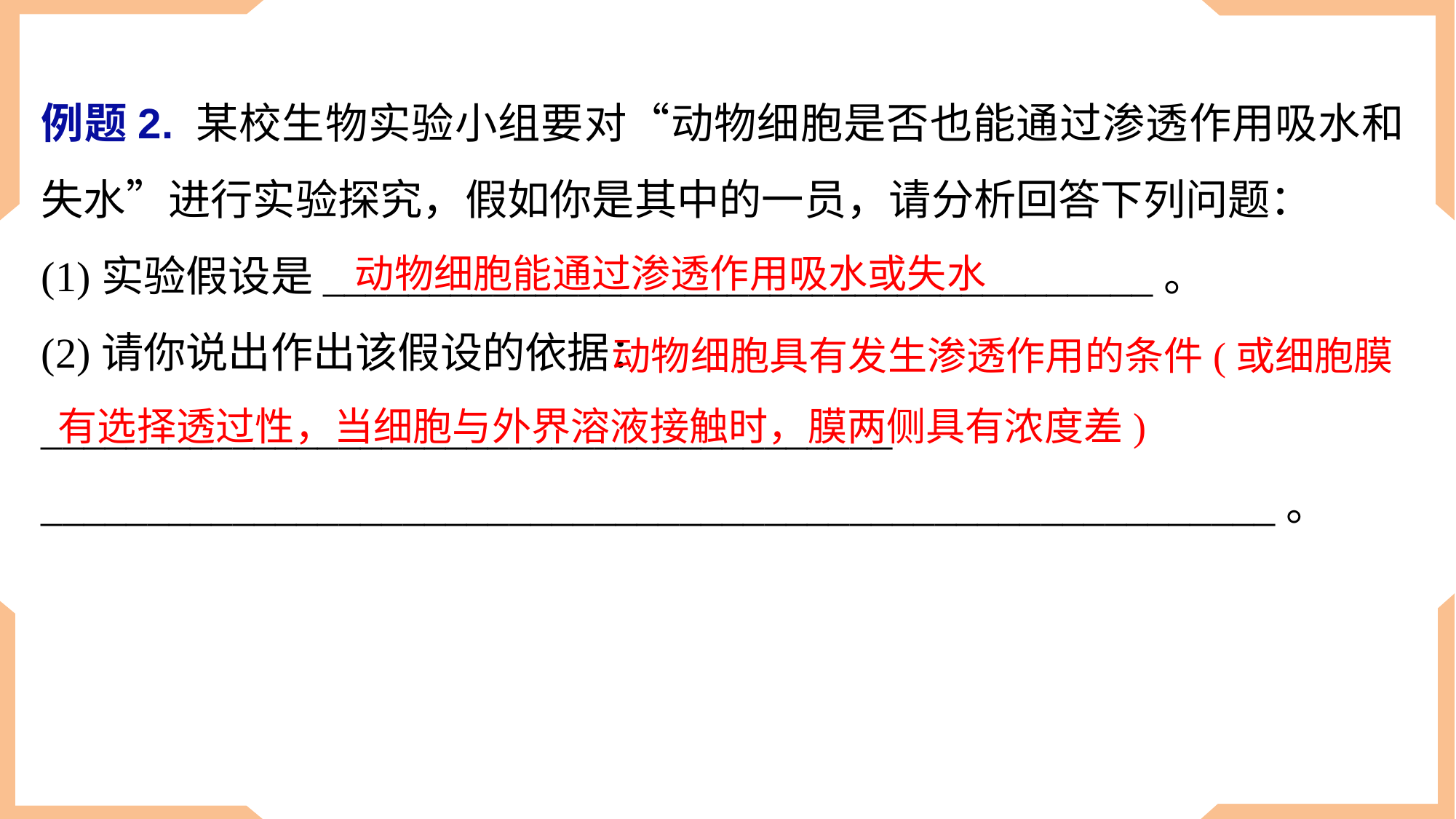

例题2. 某校生物实验小组要对“动物细胞是否也能通过渗透作用吸水和失水”进行实验探究，假如你是其中的一员，请分析回答下列问题：
(1)实验假设是_______________________________________。
(2)请你说出作出该假设的依据：
________________________________________
__________________________________________________________。
动物细胞能通过渗透作用吸水或失水
    动物细胞具有发生渗透作用的条件(或细胞膜
有选择透过性，当细胞与外界溶液接触时，膜两侧具有浓度差)